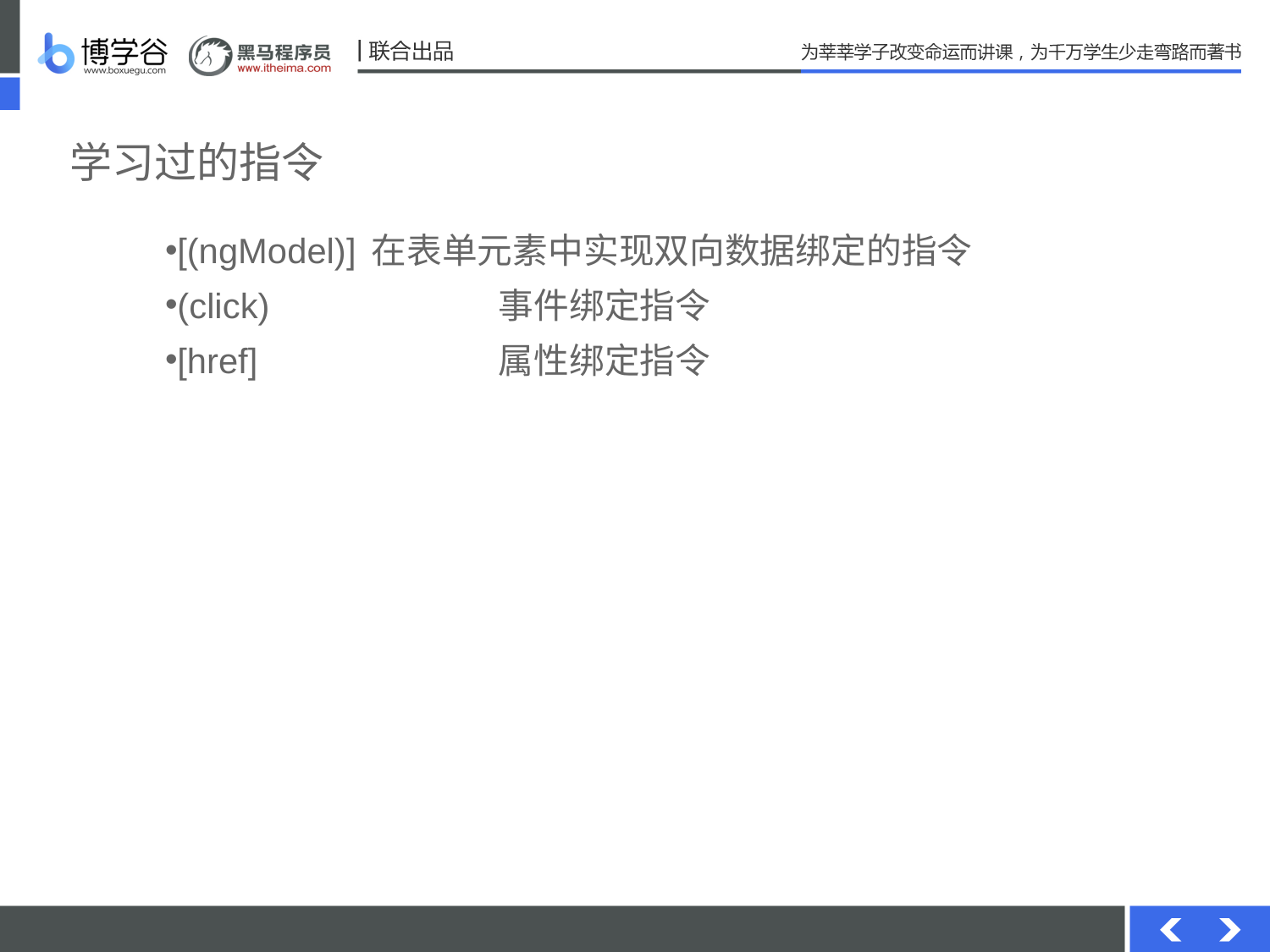

# 学习过的指令
[(ngModel)]	在表单元素中实现双向数据绑定的指令
(click)		事件绑定指令
[href]		属性绑定指令